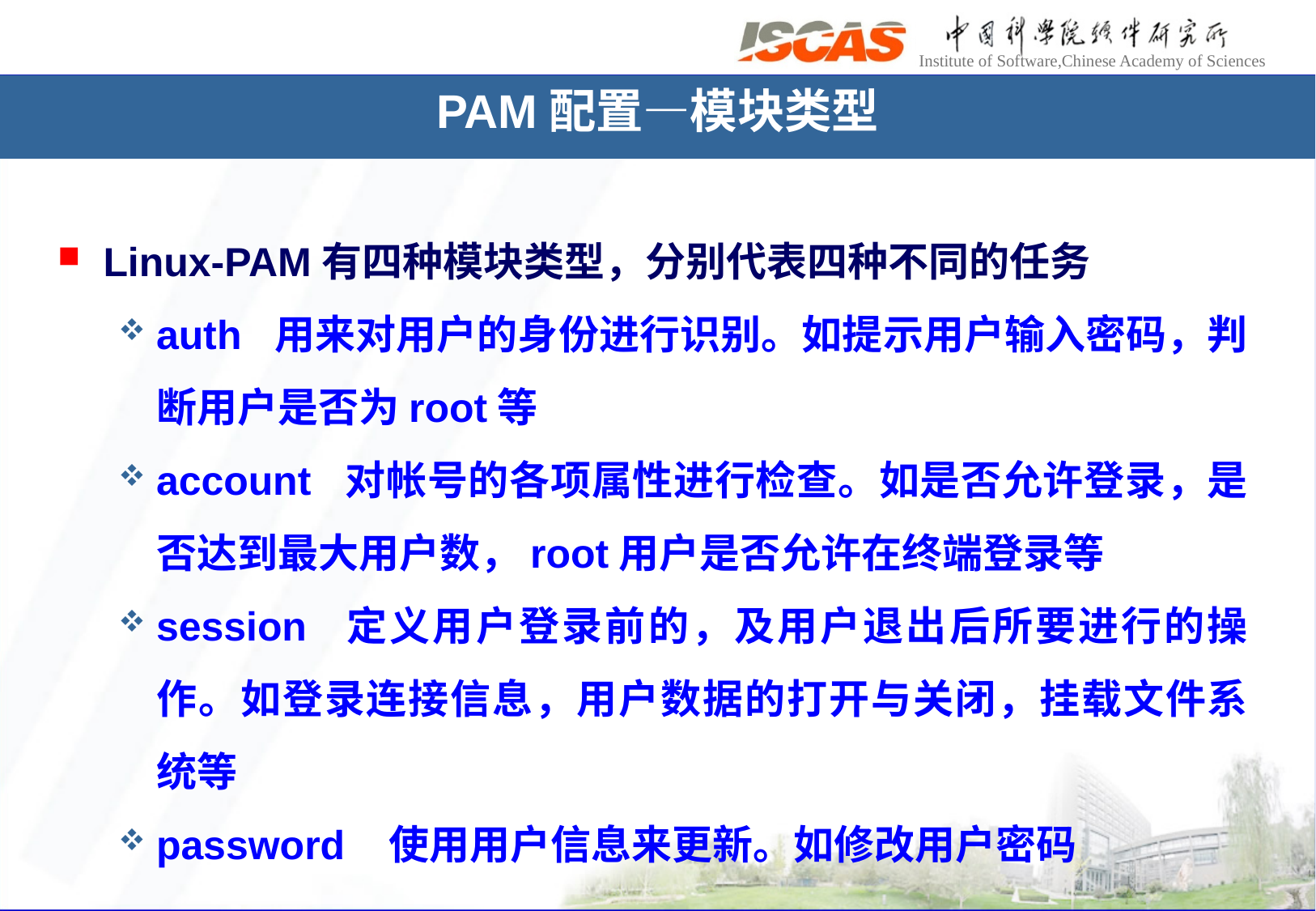

# PAM配置—模块类型
Linux-PAM有四种模块类型，分别代表四种不同的任务
auth  用来对用户的身份进行识别。如提示用户输入密码，判断用户是否为root等
account  对帐号的各项属性进行检查。如是否允许登录，是否达到最大用户数，root用户是否允许在终端登录等
session  定义用户登录前的，及用户退出后所要进行的操作。如登录连接信息，用户数据的打开与关闭，挂载文件系统等
password   使用用户信息来更新。如修改用户密码